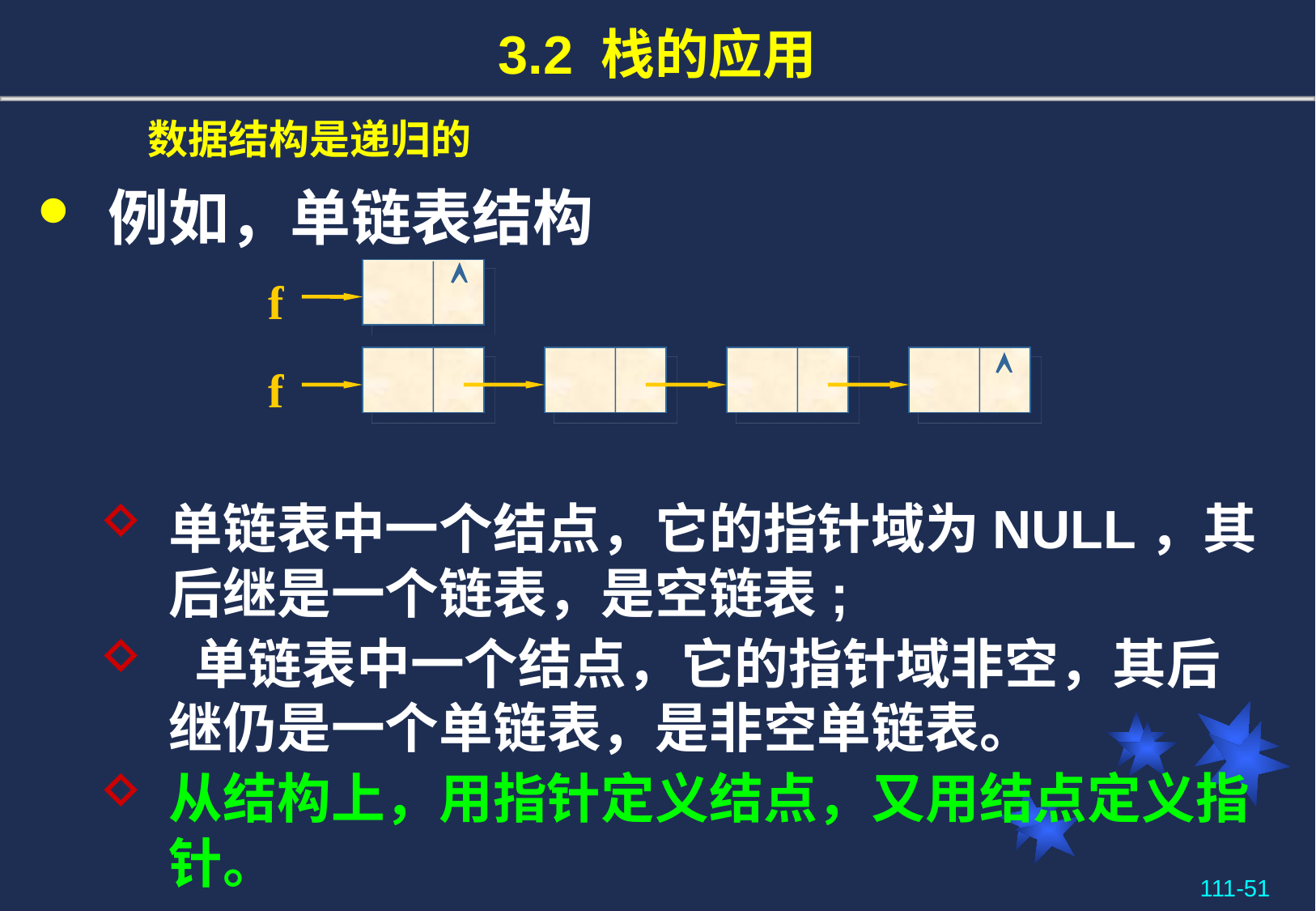

3.2 栈的应用
# 数据结构是递归的
例如，单链表结构

单链表中一个结点，它的指针域为NULL，其后继是一个链表，是空链表;
 单链表中一个结点，它的指针域非空，其后继仍是一个单链表，是非空单链表。
从结构上，用指针定义结点，又用结点定义指针。
∧
f

∧
f

111-51